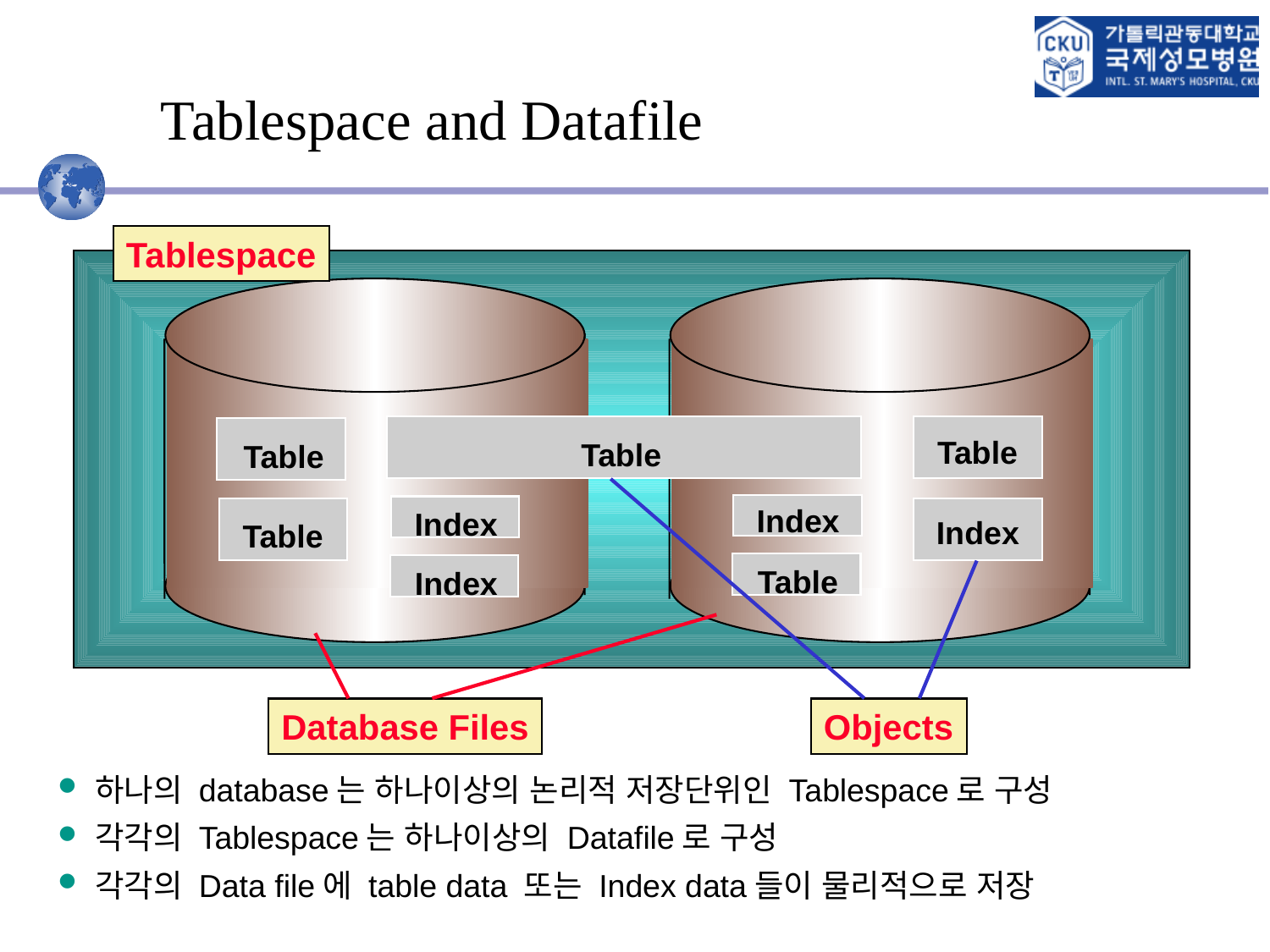

# Tablespace and Datafile
Tablespace

Table
Table
Table

Index

Index

Index
Table

Table
Index

Database Files
Objects
하나의 database는 하나이상의 논리적 저장단위인 Tablespace로 구성
각각의 Tablespace는 하나이상의 Datafile로 구성
각각의 Data file에 table data 또는 Index data들이 물리적으로 저장